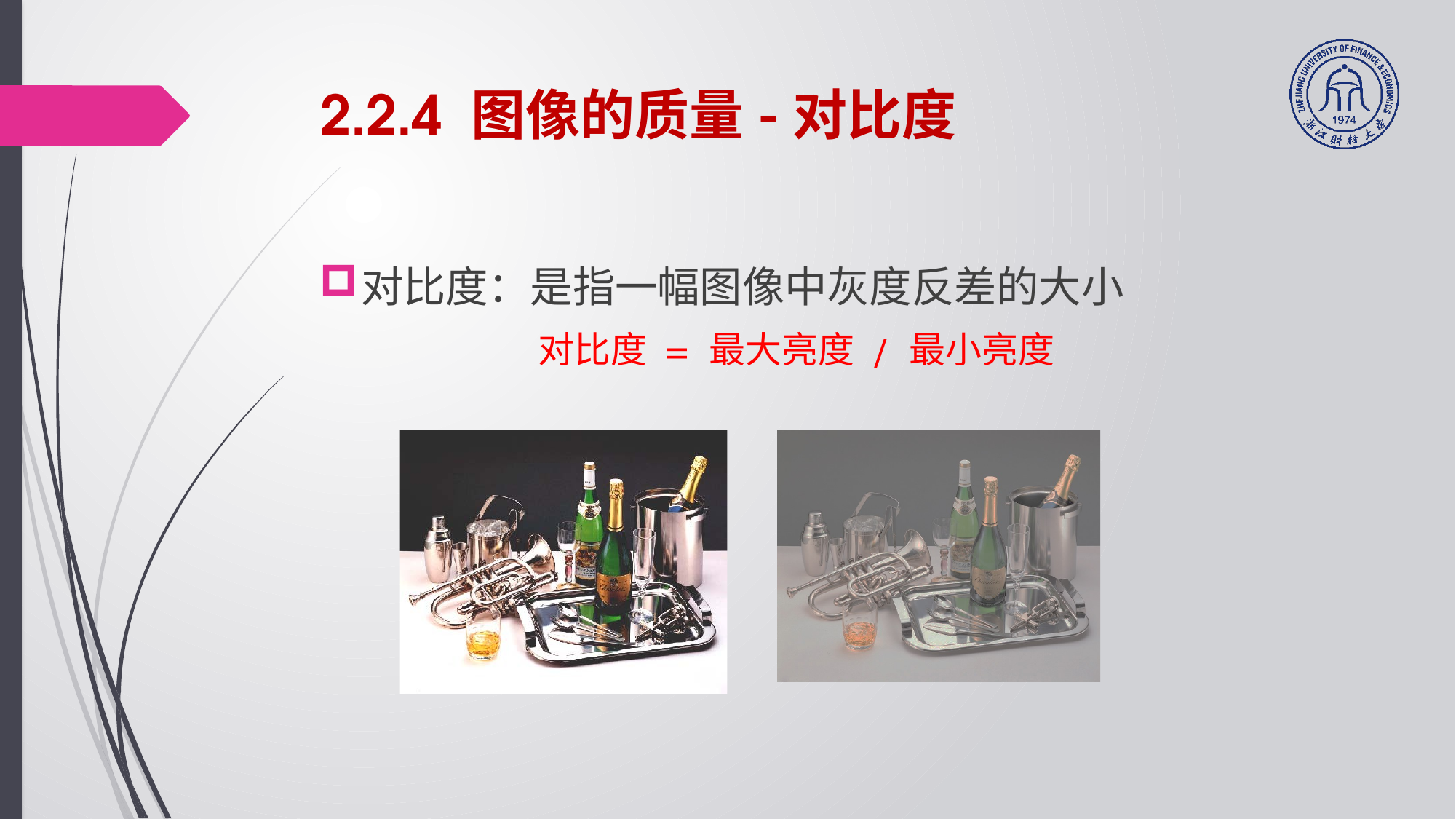

# 2.2.4 图像的质量-对比度
对比度：是指一幅图像中灰度反差的大小
		对比度 = 最大亮度 / 最小亮度